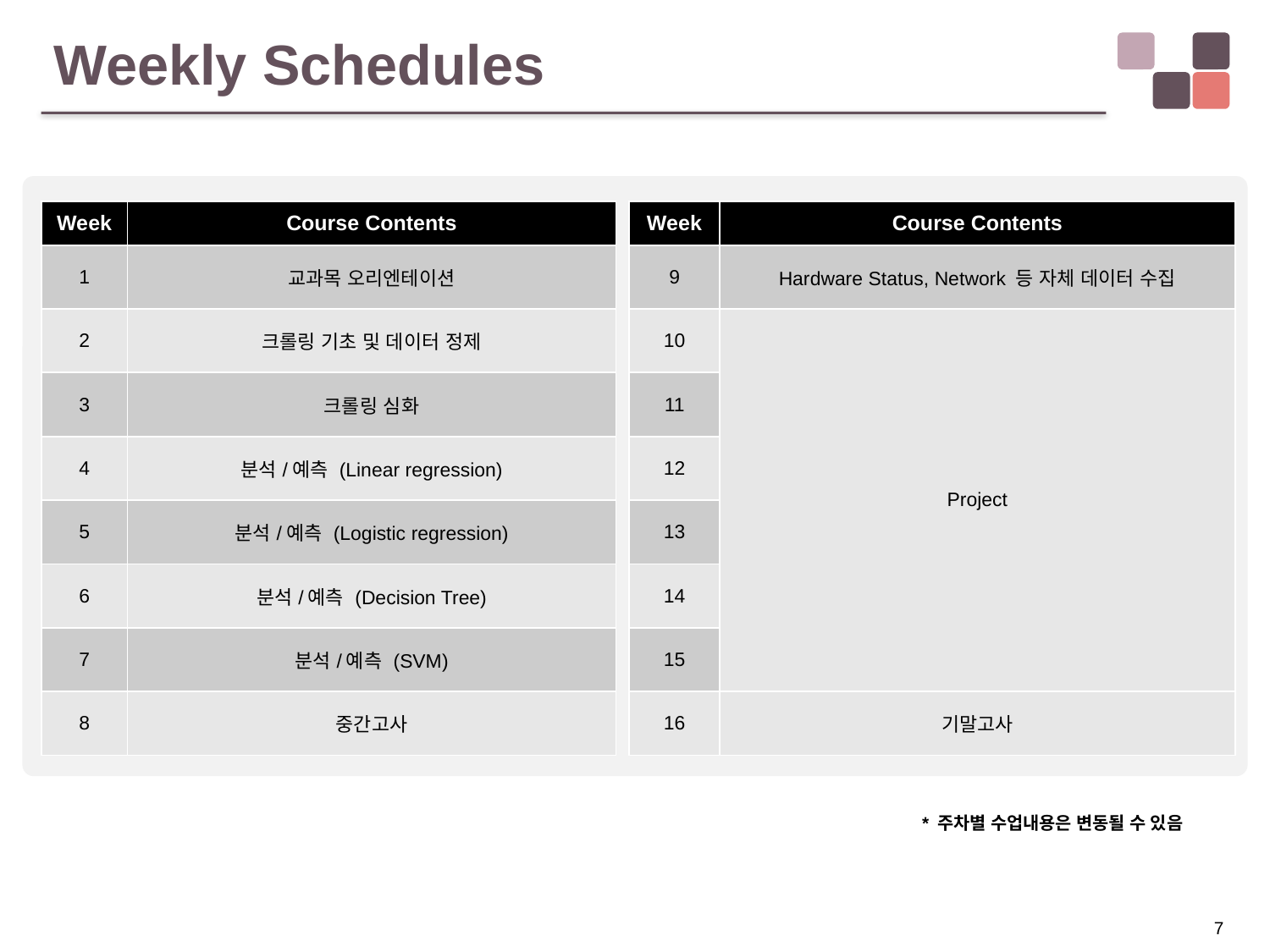

# Weekly Schedules

| Week | Course Contents |
| --- | --- |
| 9 | Hardware Status, Network 등 자체 데이터 수집 |
| 10 | Project |
| 11 |  |
| 12 |  |
| 13 |  |
| 14 |  |
| 15 |  |
| 16 | 기말고사 |
| Week | Course Contents |
| --- | --- |
| 1 | 교과목 오리엔테이션 |
| 2 | 크롤링 기초 및 데이터 정제 |
| 3 | 크롤링 심화 |
| 4 | 분석/예측 (Linear regression) |
| 5 | 분석/예측 (Logistic regression) |
| 6 | 분석/예측 (Decision Tree) |
| 7 | 분석/예측 (SVM) |
| 8 | 중간고사 |
* 주차별 수업내용은 변동될 수 있음